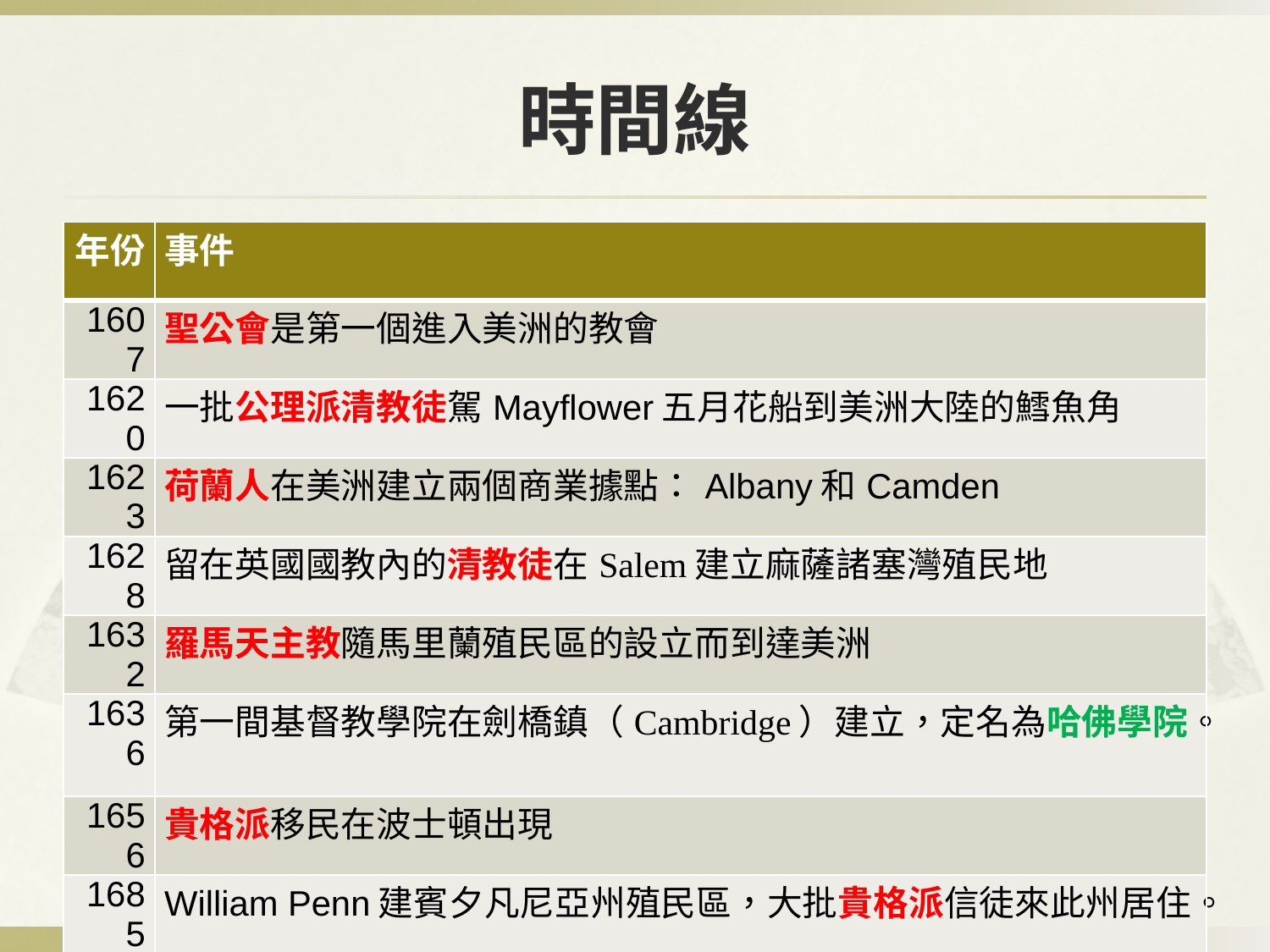

# 時間線
| 年份 | 事件 |
| --- | --- |
| 1607 | 聖公會是第一個進入美洲的教會 |
| 1620 | 一批公理派清教徒駕Mayflower五月花船到美洲大陸的鱈魚角 |
| 1623 | 荷蘭人在美洲建立兩個商業據點：Albany和Camden |
| 1628 | 留在英國國教內的清教徒在Salem建立麻薩諸塞灣殖民地 |
| 1632 | 羅馬天主教隨馬里蘭殖民區的設立而到達美洲 |
| 1636 | 第一間基督教學院在劍橋鎮（Cambridge）建立，定名為哈佛學院。 |
| 1656 | 貴格派移民在波士頓出現 |
| 1685 | William Penn建賓夕凡尼亞州殖民區，大批貴格派信徒來此州居住。 |